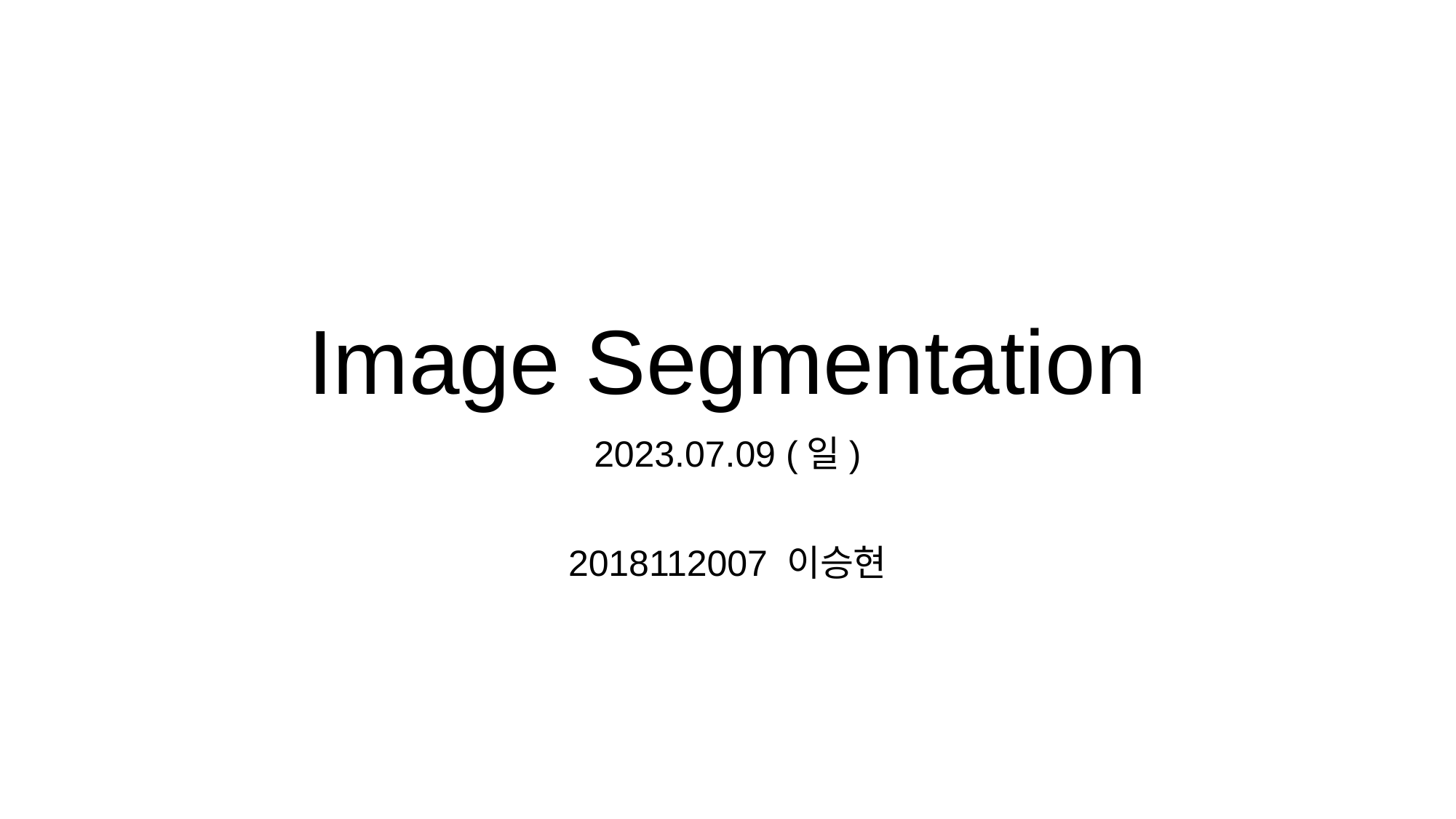

# Image Segmentation
2023.07.09 (일)

2018112007 이승현